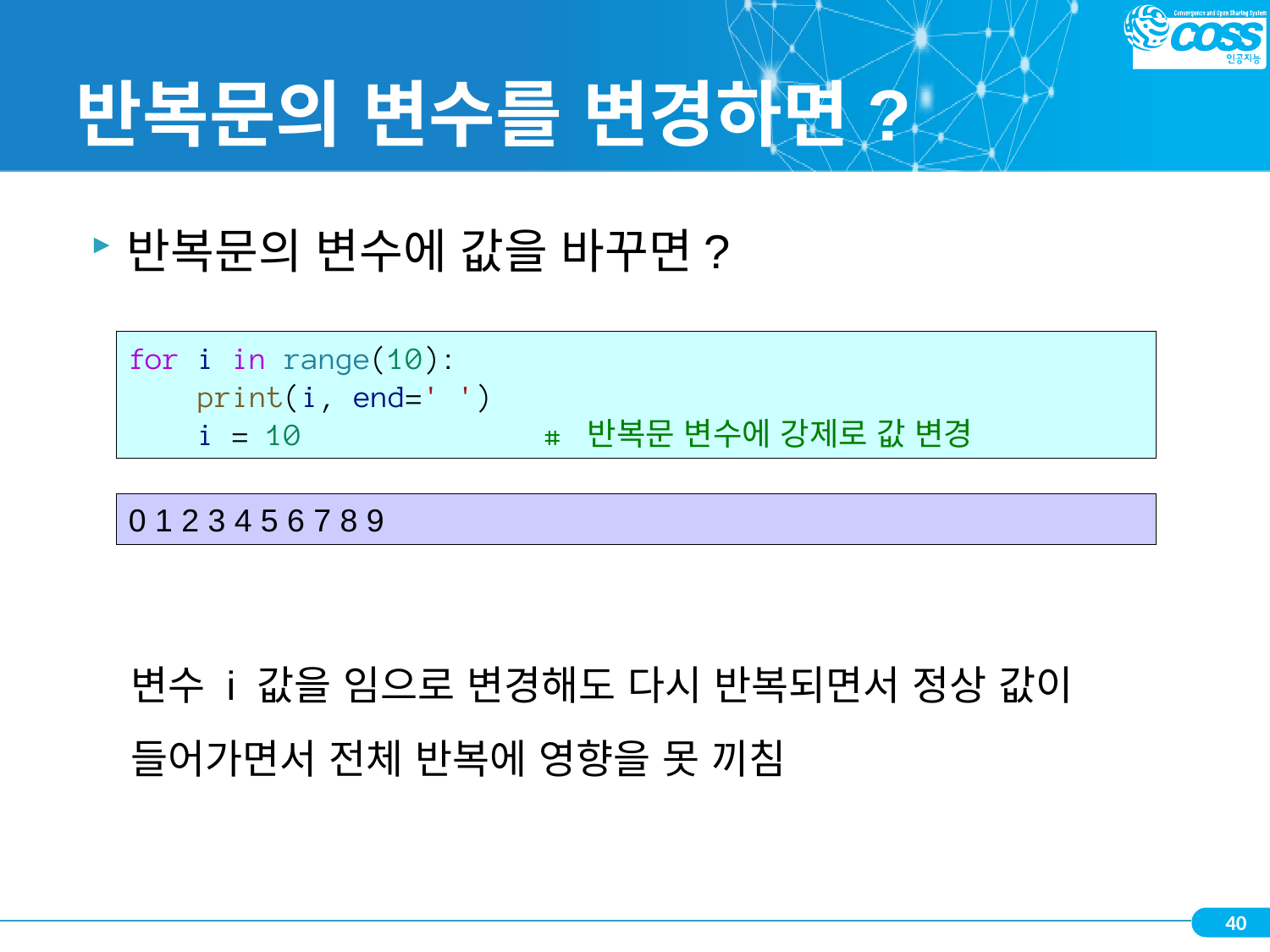

# 반복문의 변수를 변경하면?
반복문의 변수에 값을 바꾸면?

변수 i 값을 임으로 변경해도 다시 반복되면서 정상 값이 들어가면서 전체 반복에 영향을 못 끼침
for i in range(10):
    print(i, end=' ')
    i = 10              # 반복문 변수에 강제로 값 변경
0 1 2 3 4 5 6 7 8 9